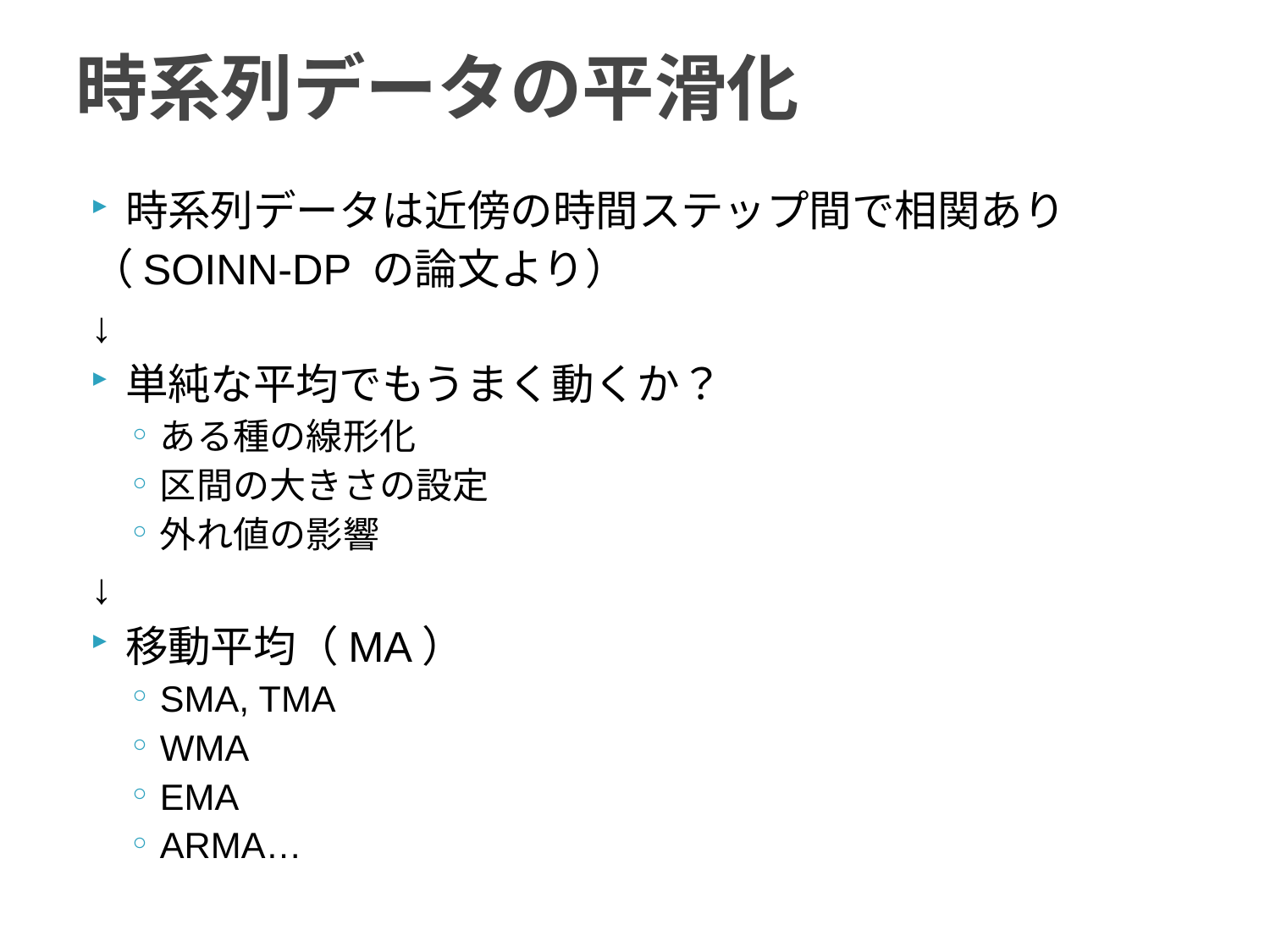

# 時系列データの平滑化
時系列データは近傍の時間ステップ間で相関あり
（SOINN-DP の論文より）
	↓
単純な平均でもうまく動くか？
ある種の線形化
区間の大きさの設定
外れ値の影響
	↓
移動平均（MA）
SMA, TMA
WMA
EMA
ARMA…